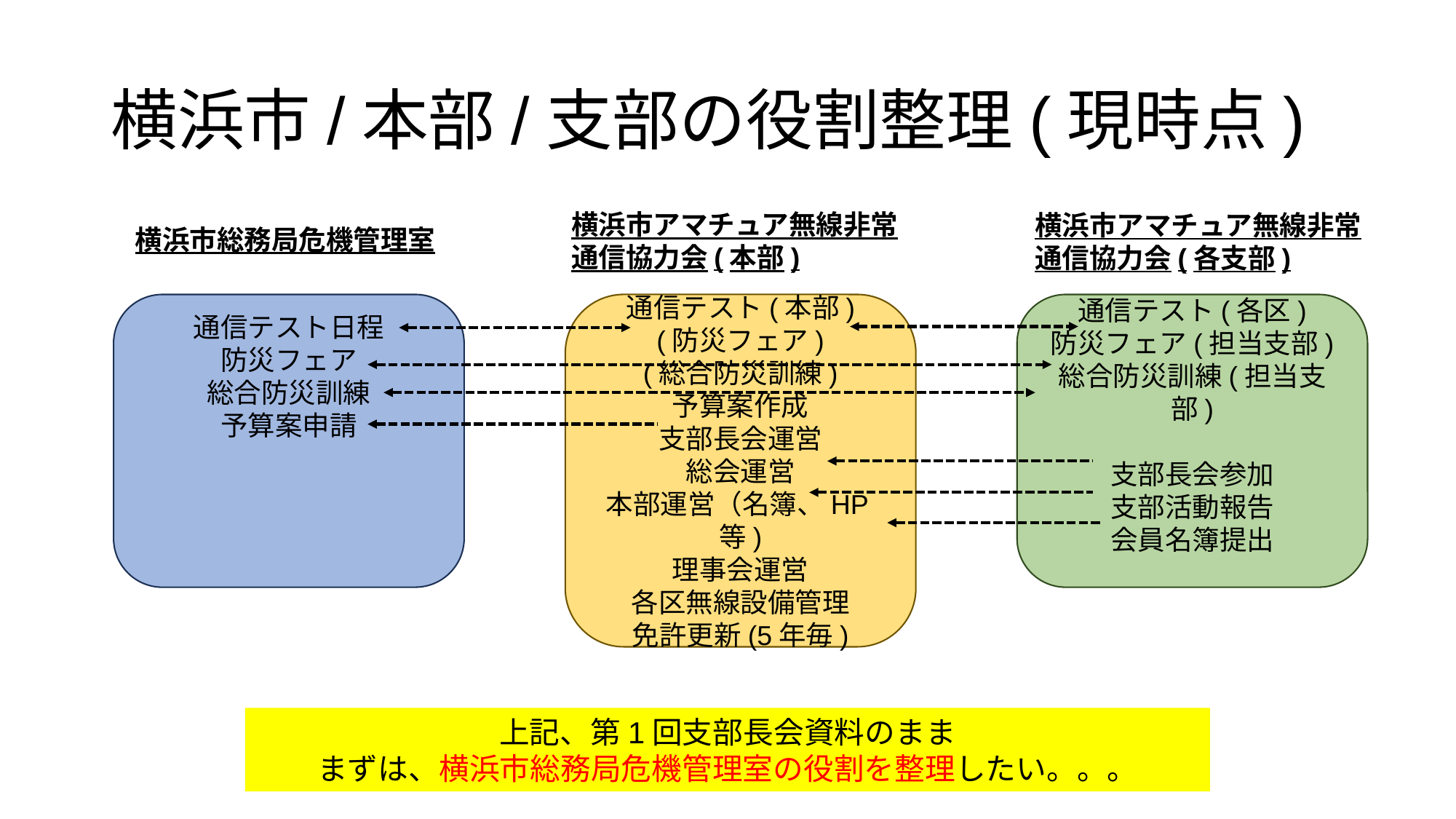

# 横浜市/本部/支部の役割整理(現時点)
横浜市アマチュア無線非常通信協力会(本部)
横浜市アマチュア無線非常通信協力会(各支部)
横浜市総務局危機管理室
通信テスト日程
防災フェア
総合防災訓練
予算案申請

通信テスト(本部)
(防災フェア)
(総合防災訓練)
予算案作成
支部長会運営
総会運営
本部運営（名簿、HP等)
理事会運営
各区無線設備管理
免許更新(5年毎)
通信テスト(各区)
防災フェア(担当支部)
総合防災訓練(担当支部)

支部長会参加
支部活動報告
会員名簿提出

上記、第1回支部長会資料のまま
まずは、横浜市総務局危機管理室の役割を整理したい。。。